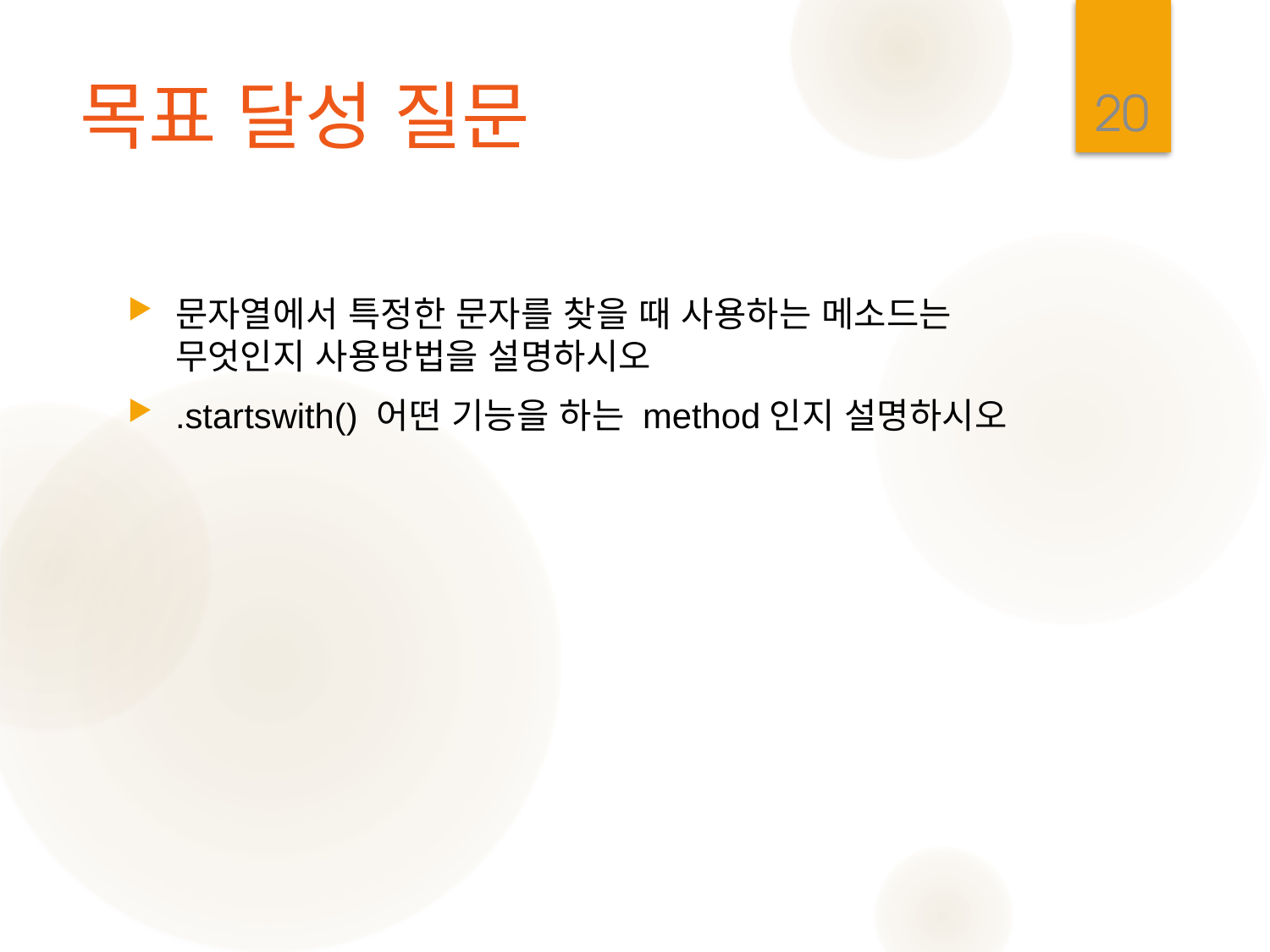

20
# 목표 달성 질문
문자열에서 특정한 문자를 찾을 때 사용하는 메소드는 무엇인지 사용방법을 설명하시오
.startswith() 어떤 기능을 하는 method인지 설명하시오